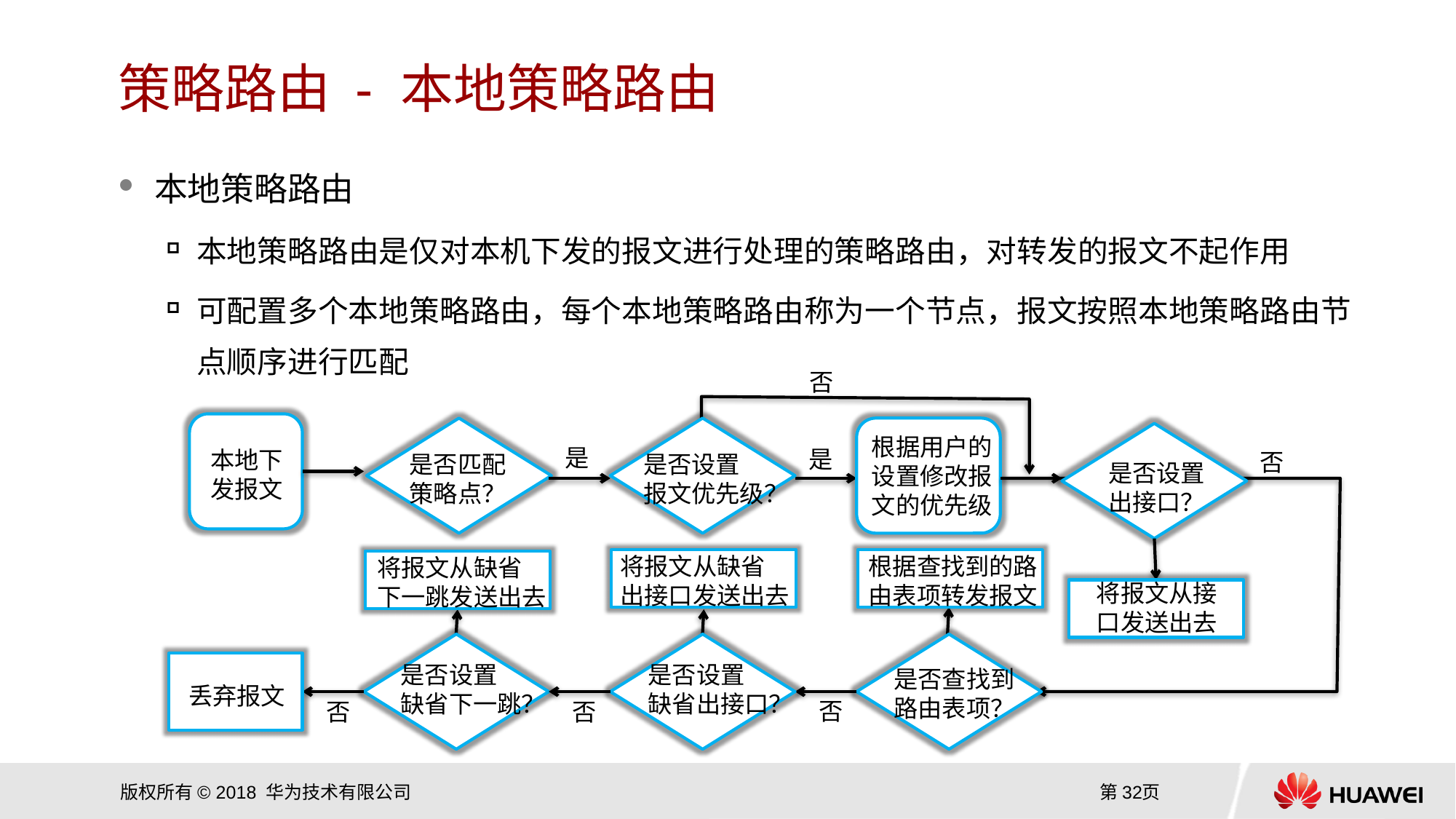

# 策略路由 - 本地策略路由
本地策略路由
本地策略路由是仅对本机下发的报文进行处理的策略路由，对转发的报文不起作用
可配置多个本地策略路由，每个本地策略路由称为一个节点，报文按照本地策略路由节点顺序进行匹配
否

是
是
否

否
否
否
根据用户的
设置修改报
文的优先级
本地下
发报文
是否匹配
策略点？
是否设置
报文优先级？
是否设置出接口？
将报文从缺省
出接口发送出去
根据查找到的路
由表项转发报文
将报文从缺省
下一跳发送出去
将报文从接
口发送出去
是否设置
缺省下一跳？
是否设置
缺省出接口？
是否查找到
路由表项？
丢弃报文